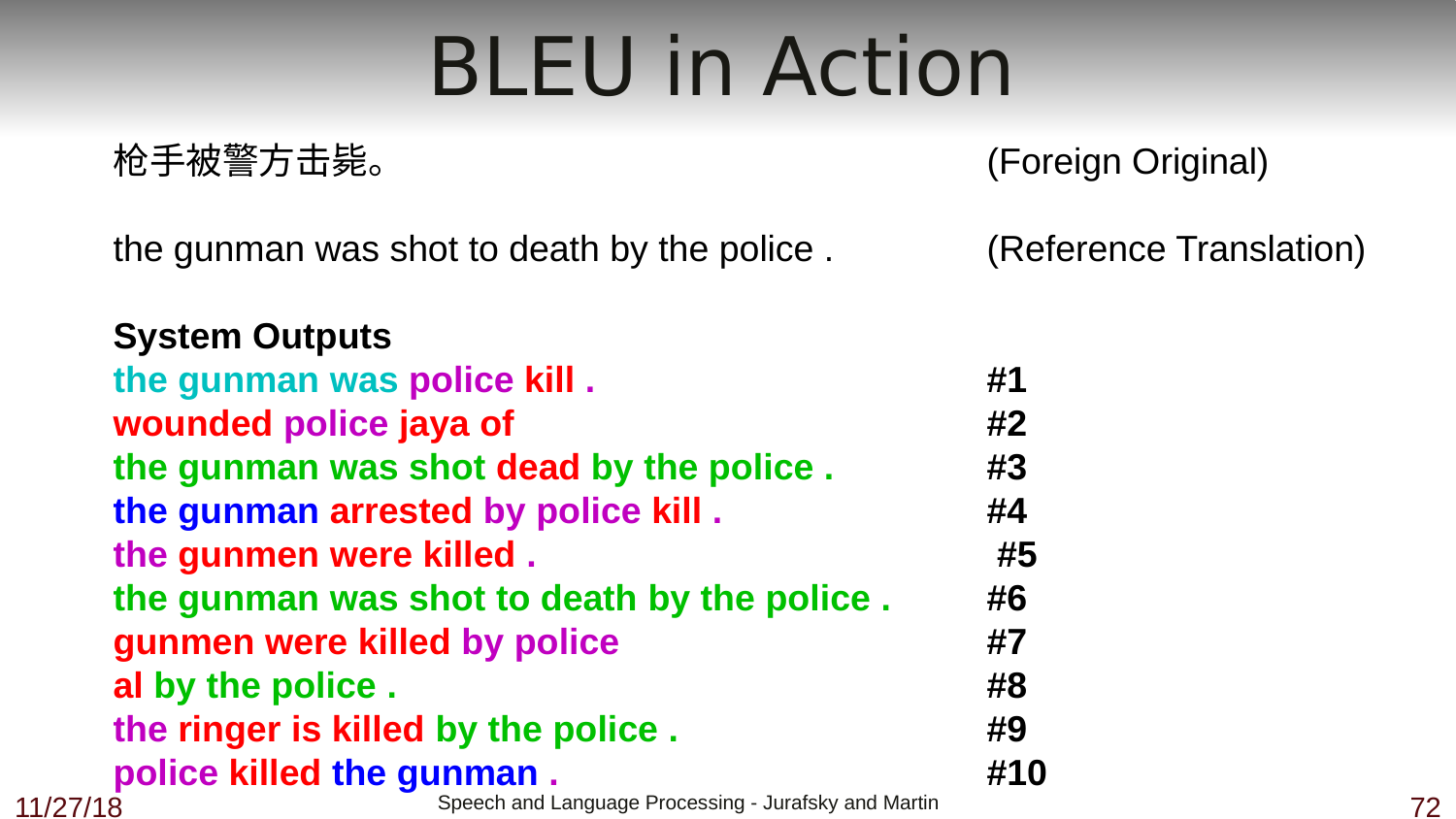

# BLEU in Action
枪手被警方击毙。 				(Foreign Original)
the gunman was shot to death by the police . 	(Reference Translation)
System Outputs
the gunman was police kill . 			#1
wounded police jaya of 				#2
the gunman was shot dead by the police . 	#3
the gunman arrested by police kill . 		#4
the gunmen were killed . 				 #5
the gunman was shot to death by the police . 	#6
gunmen were killed by police		 	#7
al by the police . 				#8
the ringer is killed by the police . 			#9
police killed the gunman . 			#10
11/27/18
                                         Speech and Language Processing - Jurafsky and Martin
72